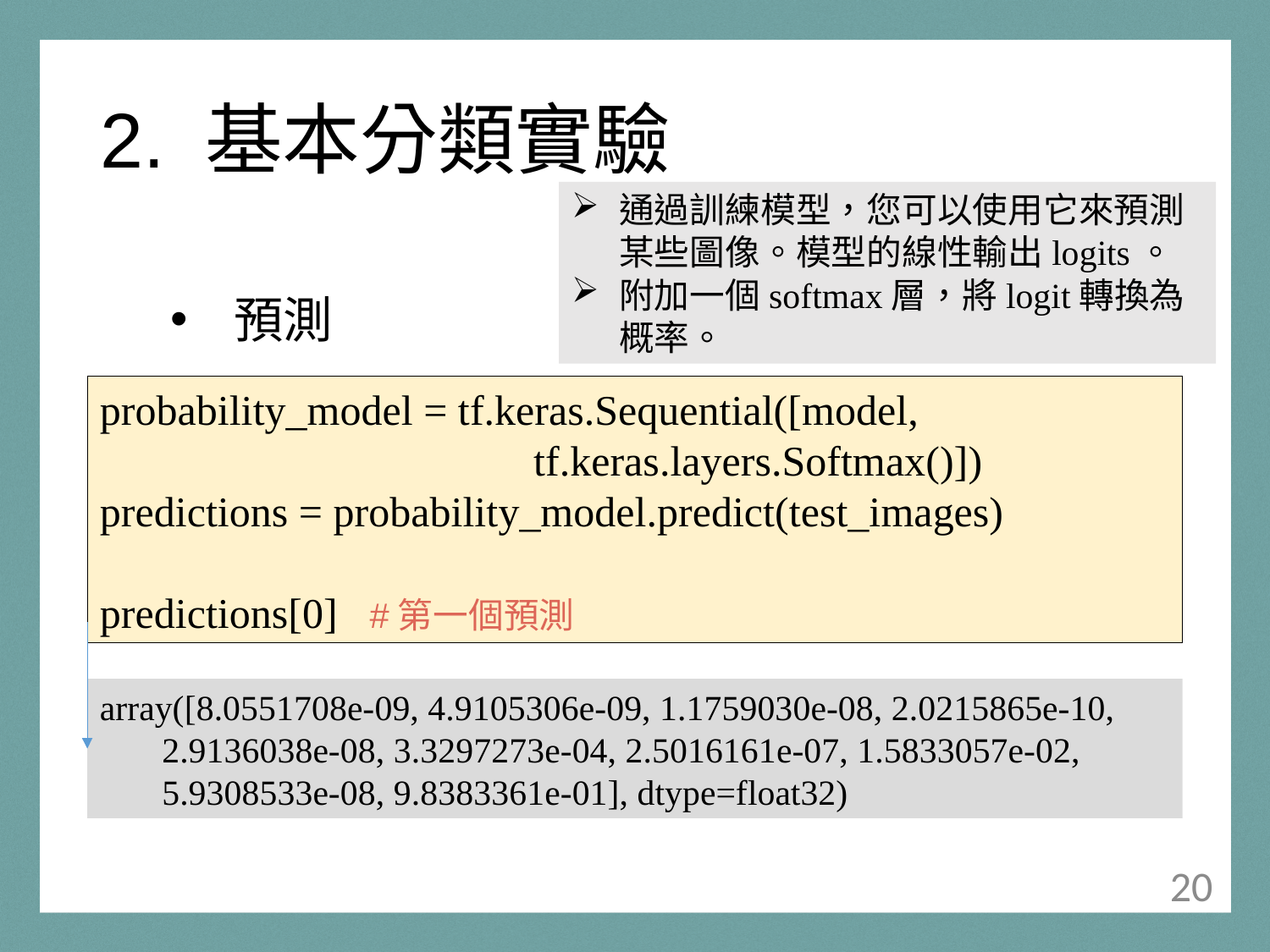

# 2. 基本分類實驗
通過訓練模型，您可以使用它來預測某些圖像。模型的線性輸出logits。
附加一個softmax層，將logit轉換為概率。
預測
probability_model = tf.keras.Sequential([model,
                                         tf.keras.layers.Softmax()])
predictions = probability_model.predict(test_images)

predictions[0]   #第一個預測
array([8.0551708e-09, 4.9105306e-09, 1.1759030e-08, 2.0215865e-10,
       2.9136038e-08, 3.3297273e-04, 2.5016161e-07, 1.5833057e-02,
       5.9308533e-08, 9.8383361e-01], dtype=float32)
20